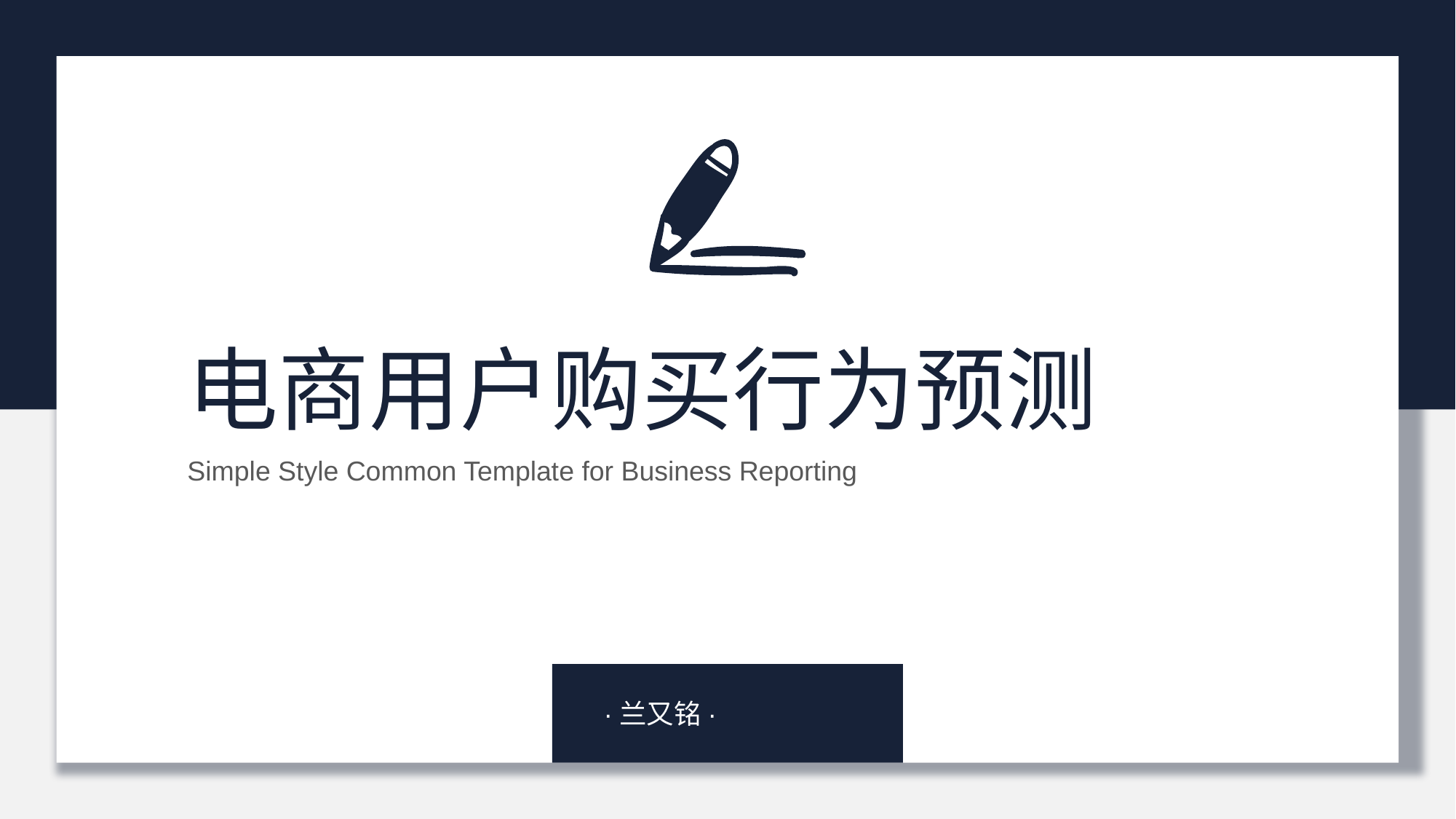

电商用户购买行为预测
Simple Style Common Template for Business Reporting

·兰又铭·